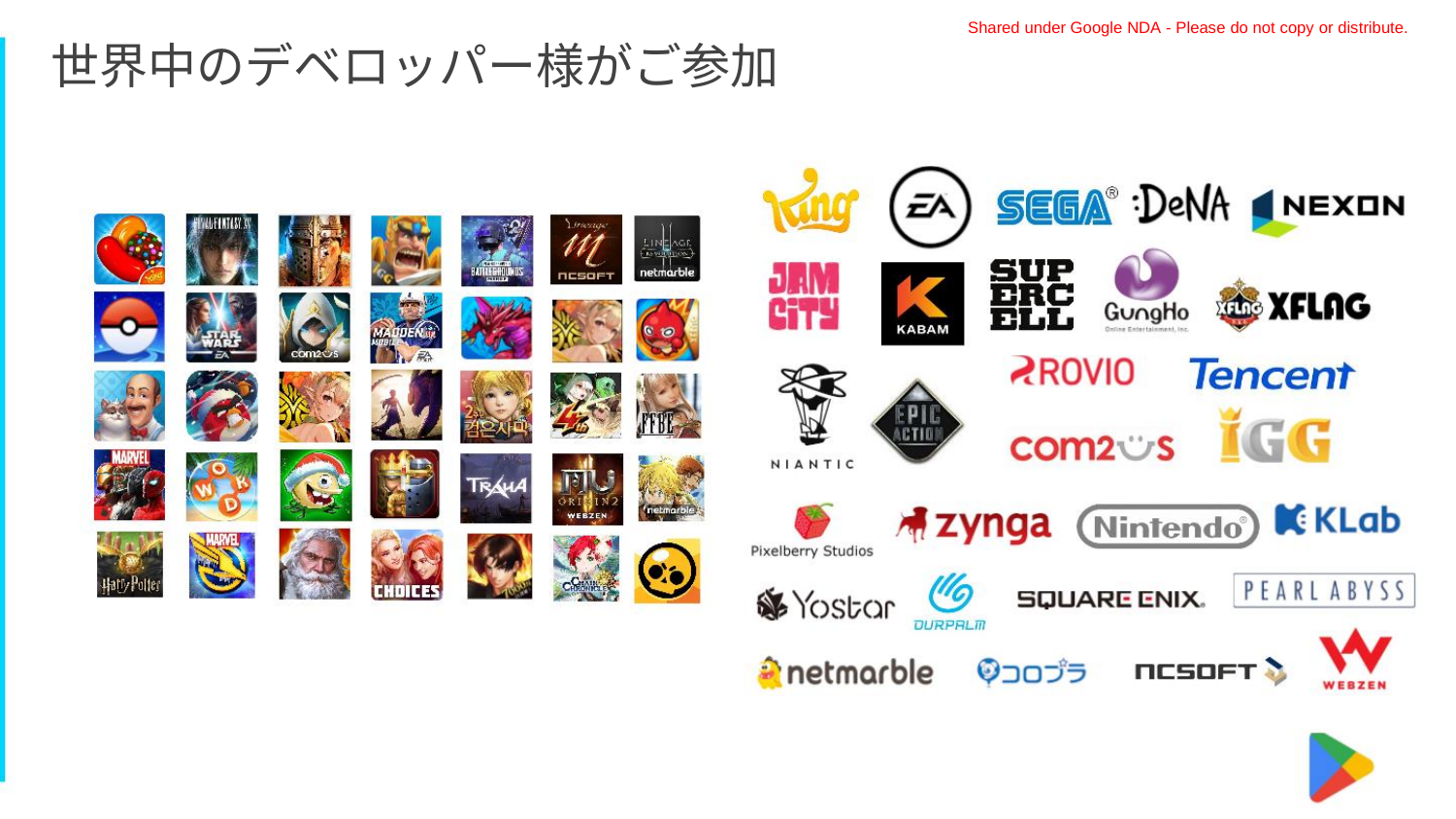

Shared under Google NDA - Please do not copy or distribute.
世界中のデベロッパー様がご参加